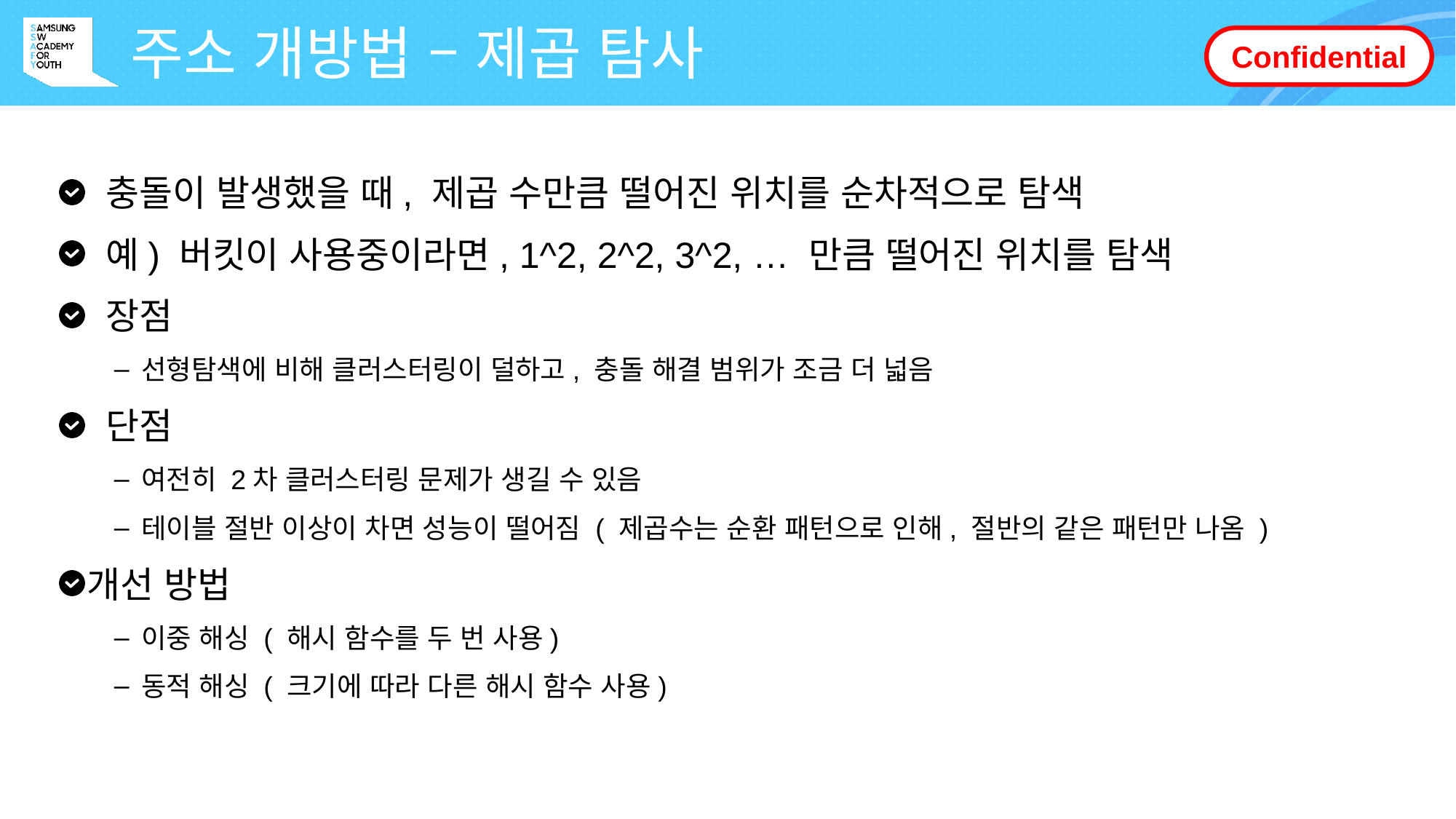

# 주소 개방법 – 제곱 탐사
 충돌이 발생했을 때, 제곱 수만큼 떨어진 위치를 순차적으로 탐색
 예) 버킷이 사용중이라면, 1^2, 2^2, 3^2, … 만큼 떨어진 위치를 탐색
 장점
선형탐색에 비해 클러스터링이 덜하고, 충돌 해결 범위가 조금 더 넓음
 단점
여전히 2차 클러스터링 문제가 생길 수 있음
테이블 절반 이상이 차면 성능이 떨어짐 ( 제곱수는 순환 패턴으로 인해, 절반의 같은 패턴만 나옴 )
개선 방법
이중 해싱 ( 해시 함수를 두 번 사용)
동적 해싱 ( 크기에 따라 다른 해시 함수 사용)